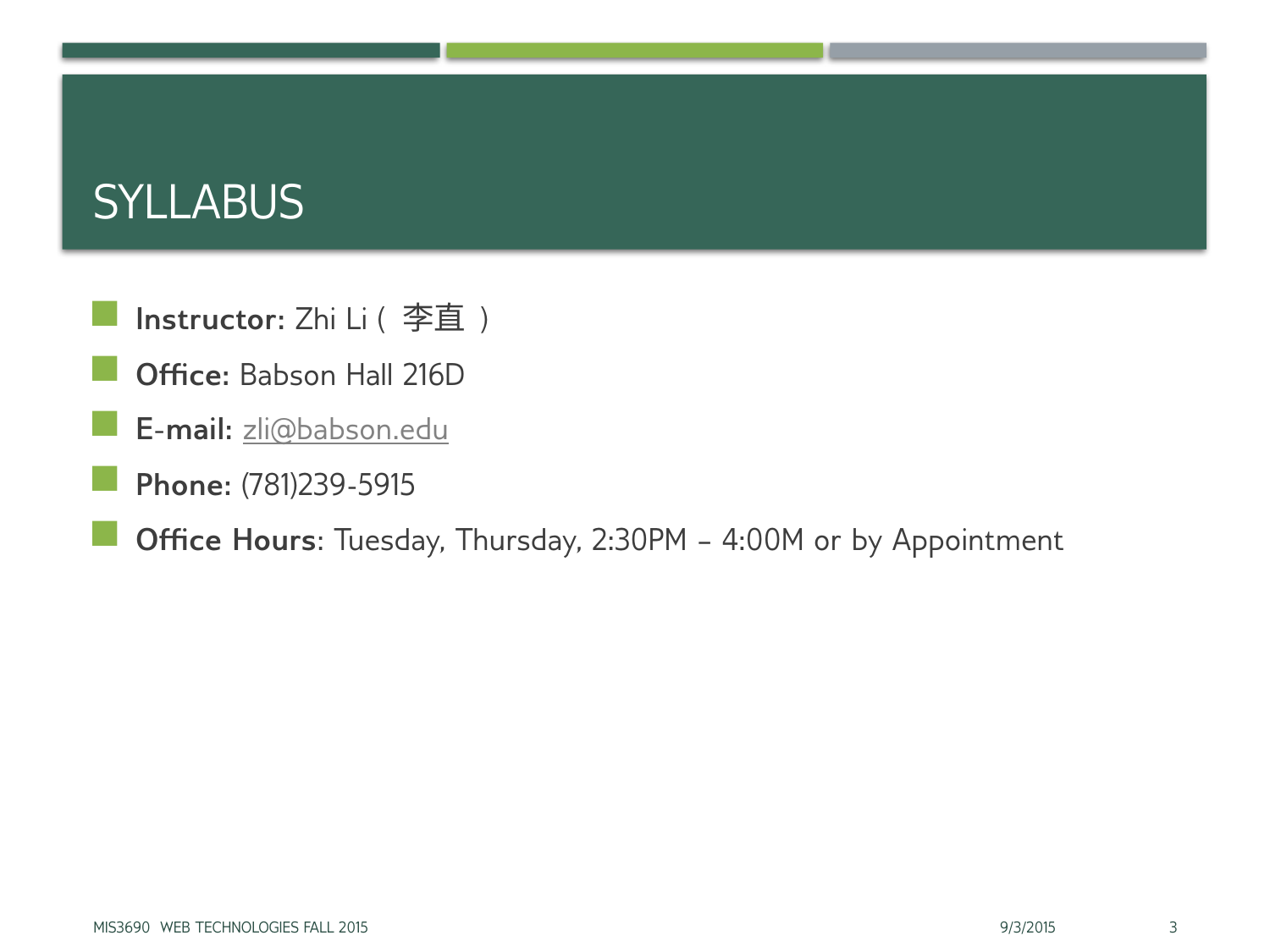

# Syllabus
Instructor: Zhi Li ( 李直 )
Office: Babson Hall 216D
E-mail: zli@babson.edu
Phone: (781)239-5915
Office Hours: Tuesday, Thursday, 2:30PM – 4:00M or by Appointment
MIS3690  Web Technologies Fall 2015
9/3/2015
3